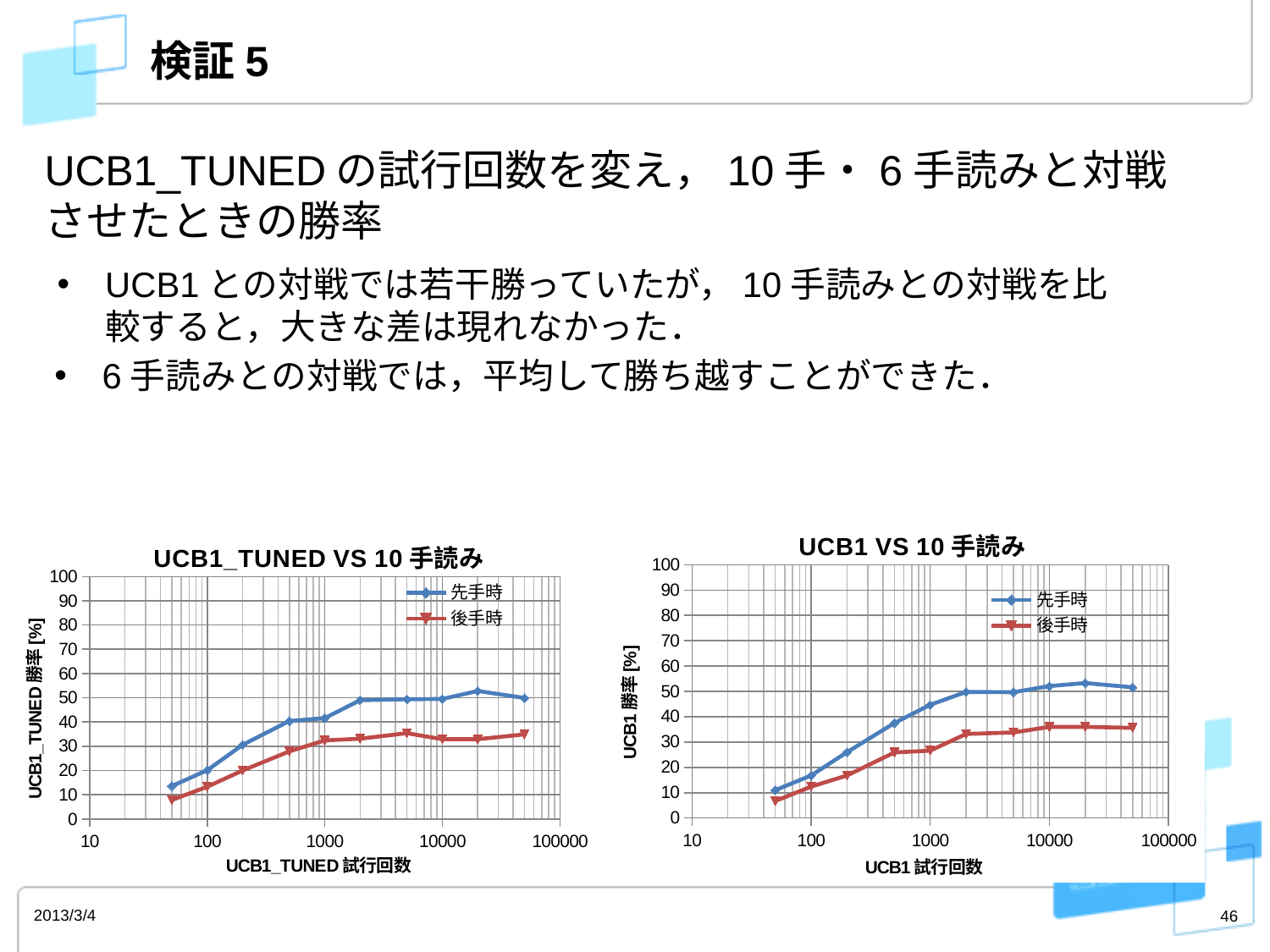

# 検証5
UCB1_TUNEDの試行回数を変え，10手・6手読みと対戦させたときの勝率
UCB1との対戦では若干勝っていたが，10手読みとの対戦を比較すると，大きな差は現れなかった．
6手読みとの対戦では，平均して勝ち越すことができた．

### Chart: UCB1 VS 10手読み

| Category | 先手時 | 後手時 |
|---|---|---|

### Chart: UCB1_TUNED VS 10手読み

| Category | 先手時 | 後手時 |
|---|---|---|

### Chart: UCB1_TUNED VS 6手読み

| Category | 先手時 | 後手時 |
|---|---|---|
2013/3/4
46